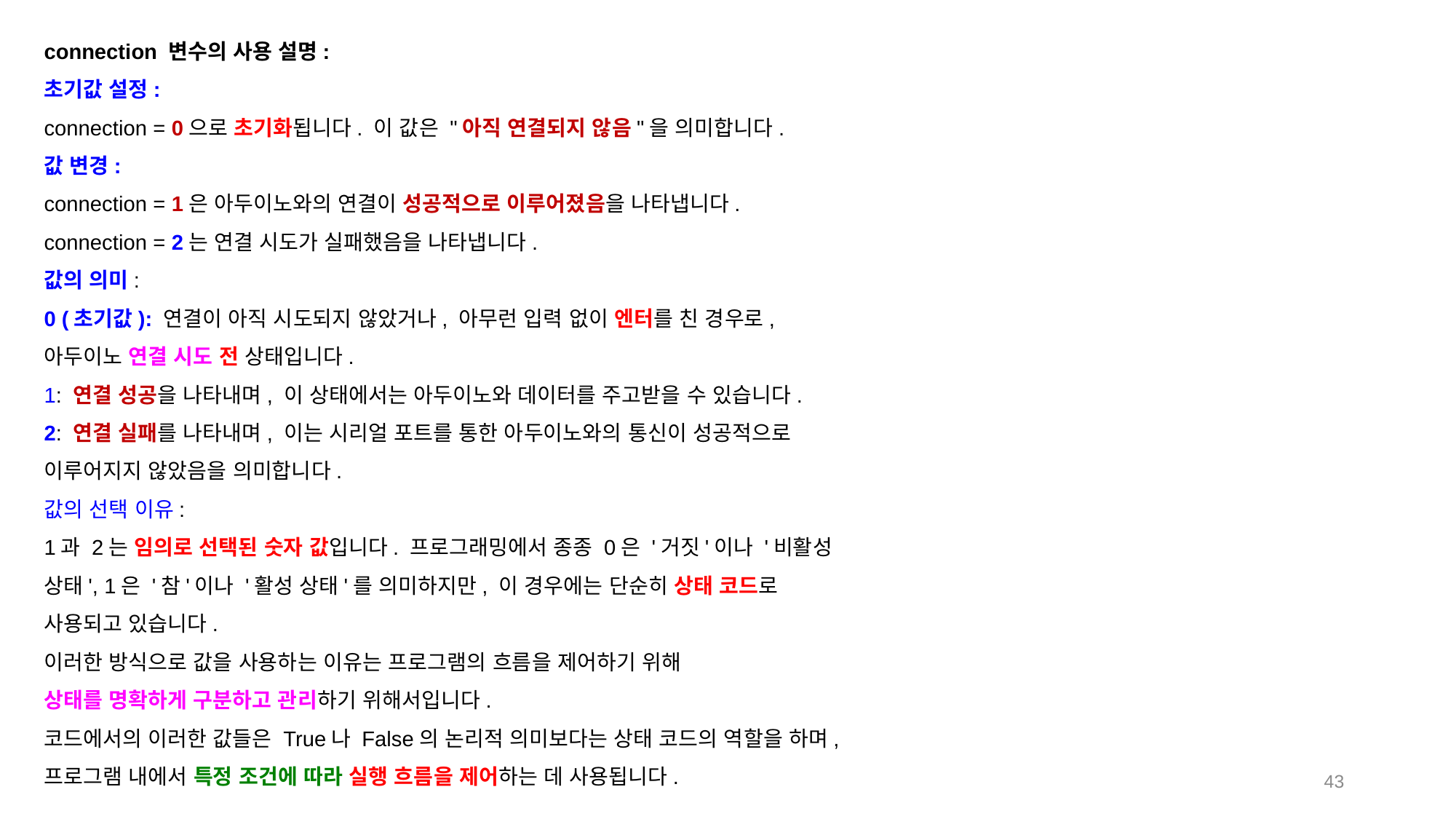

connection 변수의 사용 설명:
초기값 설정:
connection = 0으로 초기화됩니다. 이 값은 "아직 연결되지 않음"을 의미합니다.
값 변경:
connection = 1은 아두이노와의 연결이 성공적으로 이루어졌음을 나타냅니다.
connection = 2는 연결 시도가 실패했음을 나타냅니다.
값의 의미:
0 (초기값): 연결이 아직 시도되지 않았거나, 아무런 입력 없이 엔터를 친 경우로,
아두이노 연결 시도 전 상태입니다.
1: 연결 성공을 나타내며, 이 상태에서는 아두이노와 데이터를 주고받을 수 있습니다.
2: 연결 실패를 나타내며, 이는 시리얼 포트를 통한 아두이노와의 통신이 성공적으로 이루어지지 않았음을 의미합니다.
값의 선택 이유:
1과 2는 임의로 선택된 숫자 값입니다. 프로그래밍에서 종종 0은 '거짓'이나 '비활성 상태', 1은 '참'이나 '활성 상태'를 의미하지만, 이 경우에는 단순히 상태 코드로 사용되고 있습니다.
이러한 방식으로 값을 사용하는 이유는 프로그램의 흐름을 제어하기 위해
상태를 명확하게 구분하고 관리하기 위해서입니다.
코드에서의 이러한 값들은 True나 False의 논리적 의미보다는 상태 코드의 역할을 하며, 프로그램 내에서 특정 조건에 따라 실행 흐름을 제어하는 데 사용됩니다.
43